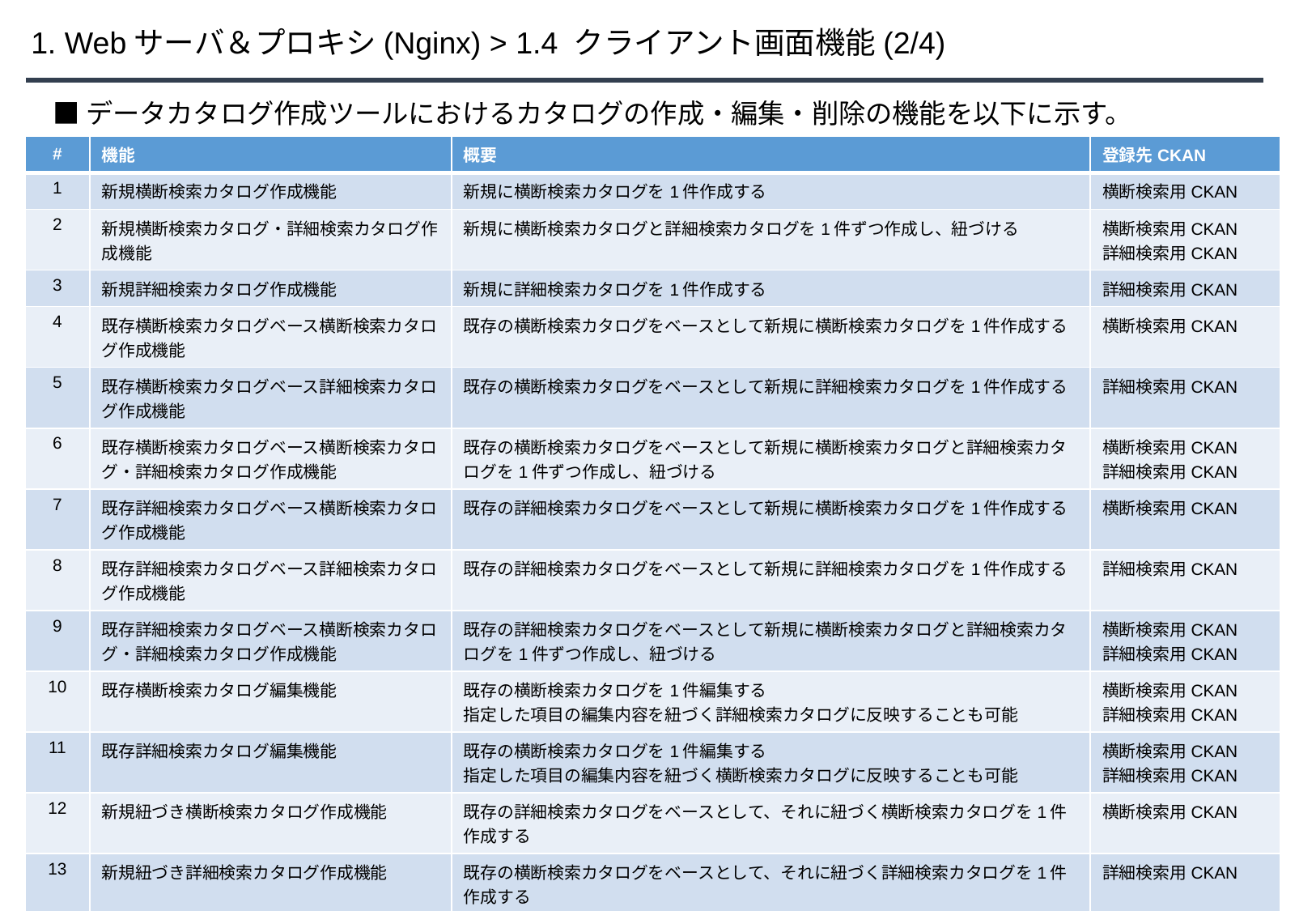

# 1. Webサーバ＆プロキシ(Nginx) > 1.4 クライアント画面機能(2/4)
■データカタログ作成ツールにおけるカタログの作成・編集・削除の機能を以下に示す。
| # | 機能 | 概要 | 登録先CKAN |
| --- | --- | --- | --- |
| 1 | 新規横断検索カタログ作成機能 | 新規に横断検索カタログを1件作成する | 横断検索用CKAN |
| 2 | 新規横断検索カタログ・詳細検索カタログ作成機能 | 新規に横断検索カタログと詳細検索カタログを1件ずつ作成し、紐づける | 横断検索用CKAN 詳細検索用CKAN |
| 3 | 新規詳細検索カタログ作成機能 | 新規に詳細検索カタログを1件作成する | 詳細検索用CKAN |
| 4 | 既存横断検索カタログベース横断検索カタログ作成機能 | 既存の横断検索カタログをベースとして新規に横断検索カタログを1件作成する | 横断検索用CKAN |
| 5 | 既存横断検索カタログベース詳細検索カタログ作成機能 | 既存の横断検索カタログをベースとして新規に詳細検索カタログを1件作成する | 詳細検索用CKAN |
| 6 | 既存横断検索カタログベース横断検索カタログ・詳細検索カタログ作成機能 | 既存の横断検索カタログをベースとして新規に横断検索カタログと詳細検索カタログを1件ずつ作成し、紐づける | 横断検索用CKAN 詳細検索用CKAN |
| 7 | 既存詳細検索カタログベース横断検索カタログ作成機能 | 既存の詳細検索カタログをベースとして新規に横断検索カタログを1件作成する | 横断検索用CKAN |
| 8 | 既存詳細検索カタログベース詳細検索カタログ作成機能 | 既存の詳細検索カタログをベースとして新規に詳細検索カタログを1件作成する | 詳細検索用CKAN |
| 9 | 既存詳細検索カタログベース横断検索カタログ・詳細検索カタログ作成機能 | 既存の詳細検索カタログをベースとして新規に横断検索カタログと詳細検索カタログを1件ずつ作成し、紐づける | 横断検索用CKAN 詳細検索用CKAN |
| 10 | 既存横断検索カタログ編集機能 | 既存の横断検索カタログを1件編集する 指定した項目の編集内容を紐づく詳細検索カタログに反映することも可能 | 横断検索用CKAN 詳細検索用CKAN |
| 11 | 既存詳細検索カタログ編集機能 | 既存の横断検索カタログを1件編集する 指定した項目の編集内容を紐づく横断検索カタログに反映することも可能 | 横断検索用CKAN 詳細検索用CKAN |
| 12 | 新規紐づき横断検索カタログ作成機能 | 既存の詳細検索カタログをベースとして、それに紐づく横断検索カタログを1件作成する | 横断検索用CKAN |
| 13 | 新規紐づき詳細検索カタログ作成機能 | 既存の横断検索カタログをベースとして、それに紐づく詳細検索カタログを1件作成する | 詳細検索用CKAN |